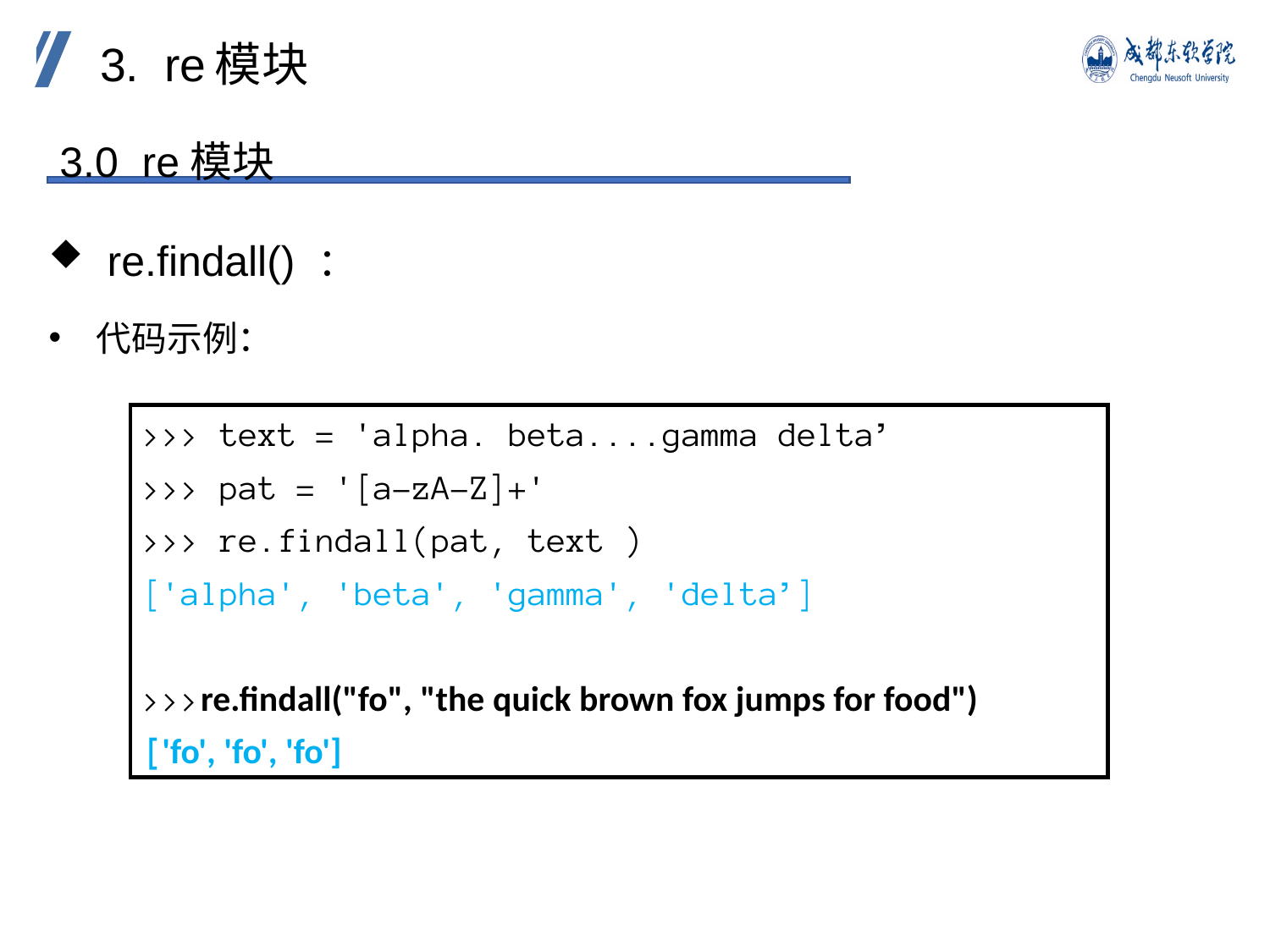

3.  re模块
3.0  re模块

 re.findall() ：
代码示例：
>>> text = 'alpha. beta....gamma delta’
>>> pat = '[a-zA-Z]+'
>>> re.findall(pat, text )
['alpha', 'beta', 'gamma', 'delta’]

>>>re.findall("fo", "the quick brown fox jumps for food")
['fo', 'fo', 'fo']